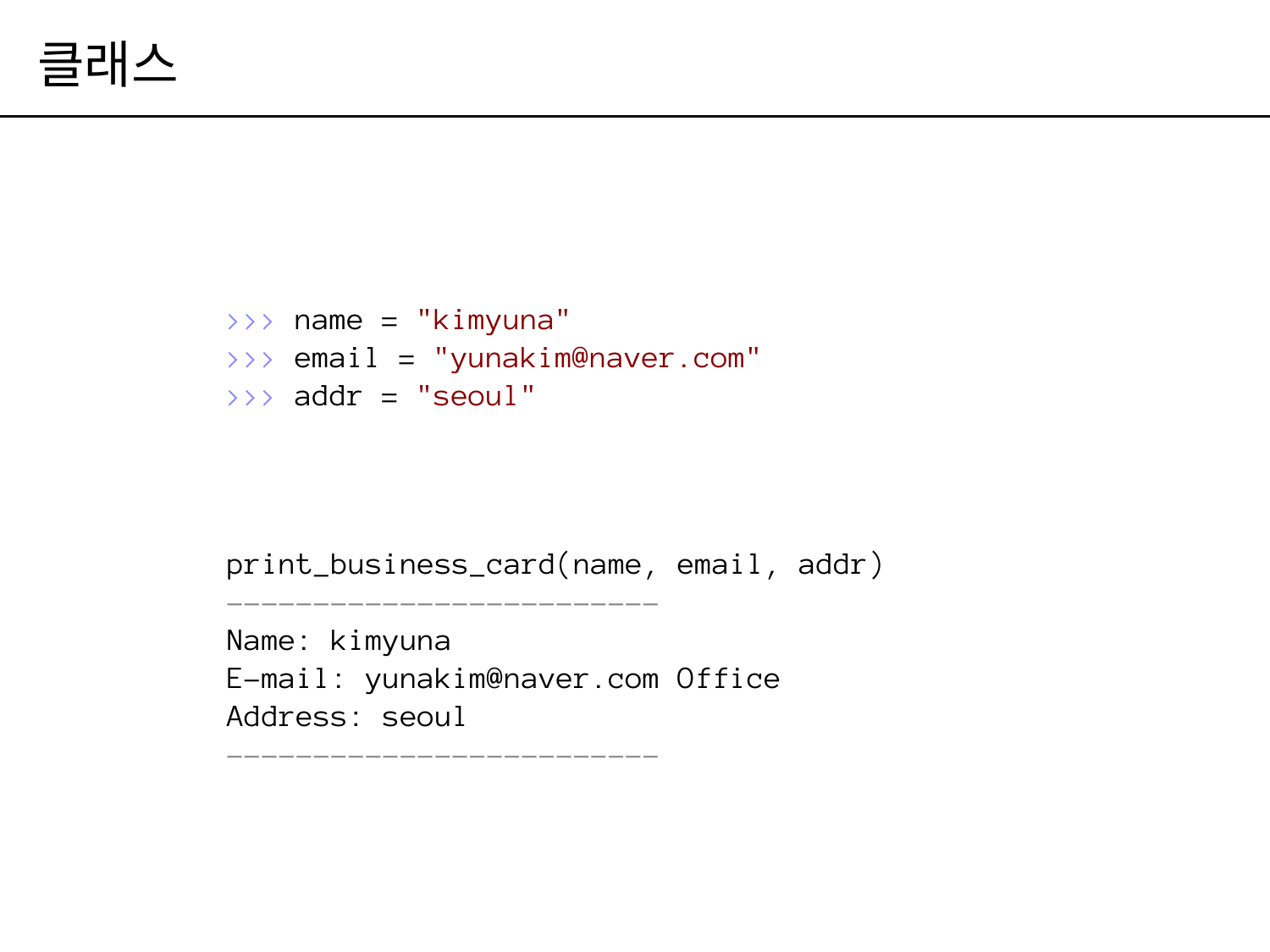

# 클래스
>>> name = "kimyuna"
>>> email = "yunakim@naver.com"
>>> addr = "seoul"
print_business_card(name, email, addr)
-------------------------
Name: kimyuna
E-mail: yunakim@naver.com Office
Address: seoul
-------------------------